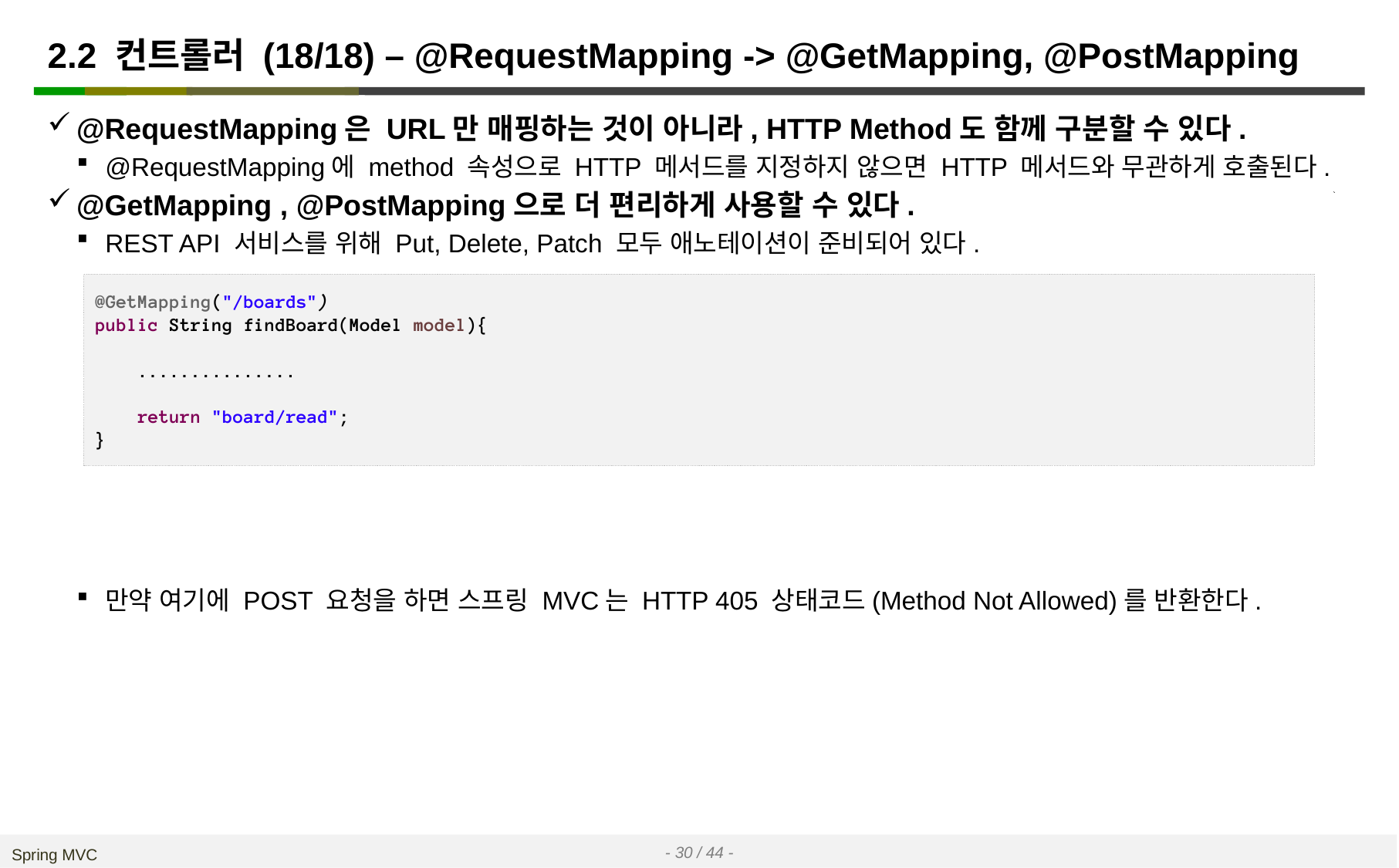

# 2.2 컨트롤러 (18/18) – @RequestMapping -> @GetMapping, @PostMapping
@RequestMapping은 URL만 매핑하는 것이 아니라, HTTP Method도 함께 구분할 수 있다.
@RequestMapping에 method 속성으로 HTTP 메서드를 지정하지 않으면 HTTP 메서드와 무관하게 호출된다.
@GetMapping , @PostMapping으로 더 편리하게 사용할 수 있다.
REST API 서비스를 위해 Put, Delete, Patch 모두 애노테이션이 준비되어 있다.

만약 여기에 POST 요청을 하면 스프링 MVC는 HTTP 405 상태코드(Method Not Allowed)를 반환한다.

@GetMapping("/boards")
public String findBoard(Model model){

    ...............

    return "board/read";
}